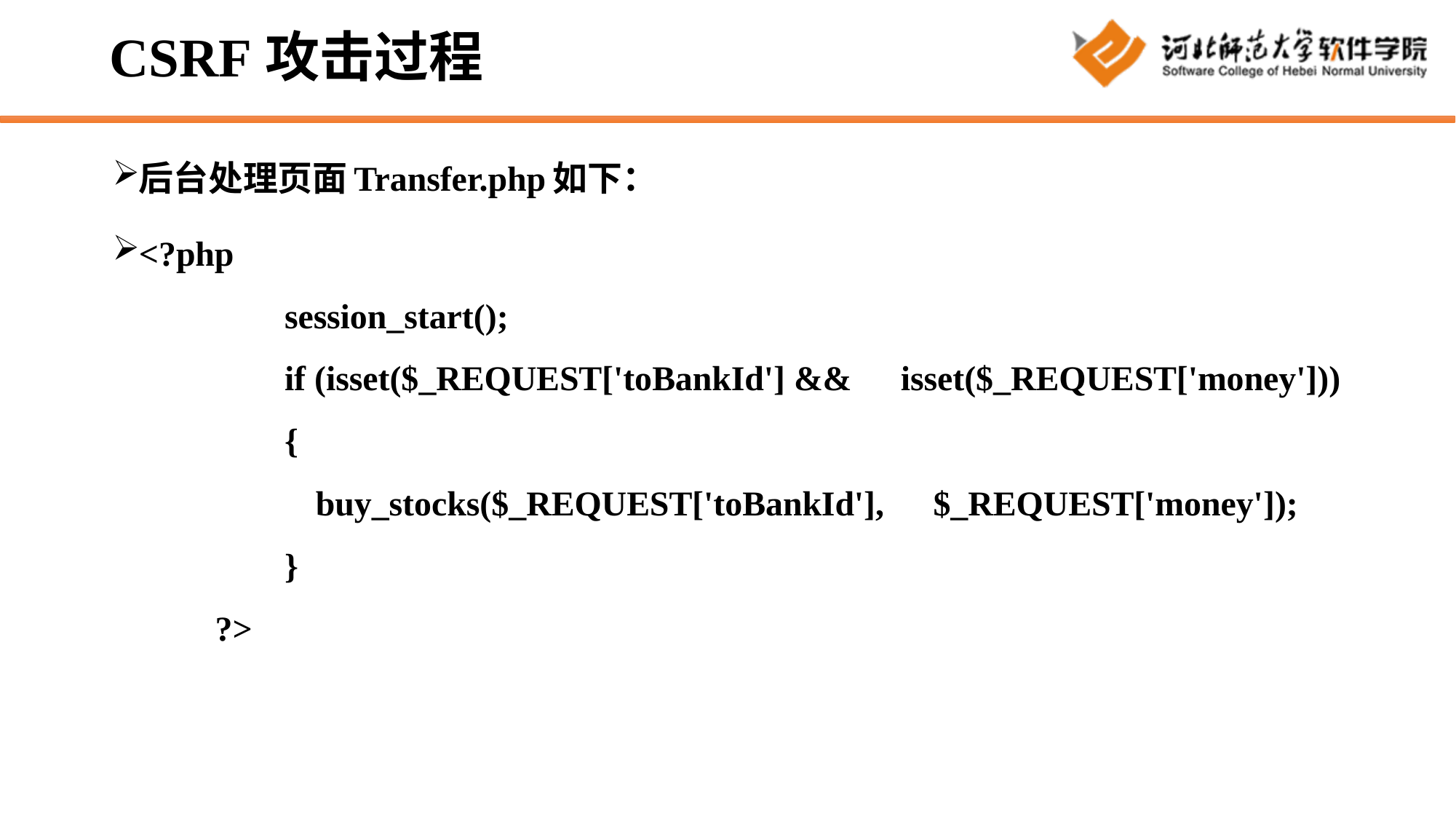

# CSRF攻击过程
后台处理页面Transfer.php如下：
<?php
　　　　session_start();
　　　　if (isset($_REQUEST['toBankId'] &&　isset($_REQUEST['money']))
　　　　{
　　　　    buy_stocks($_REQUEST['toBankId'],　$_REQUEST['money']);
　　　　}
　　?>